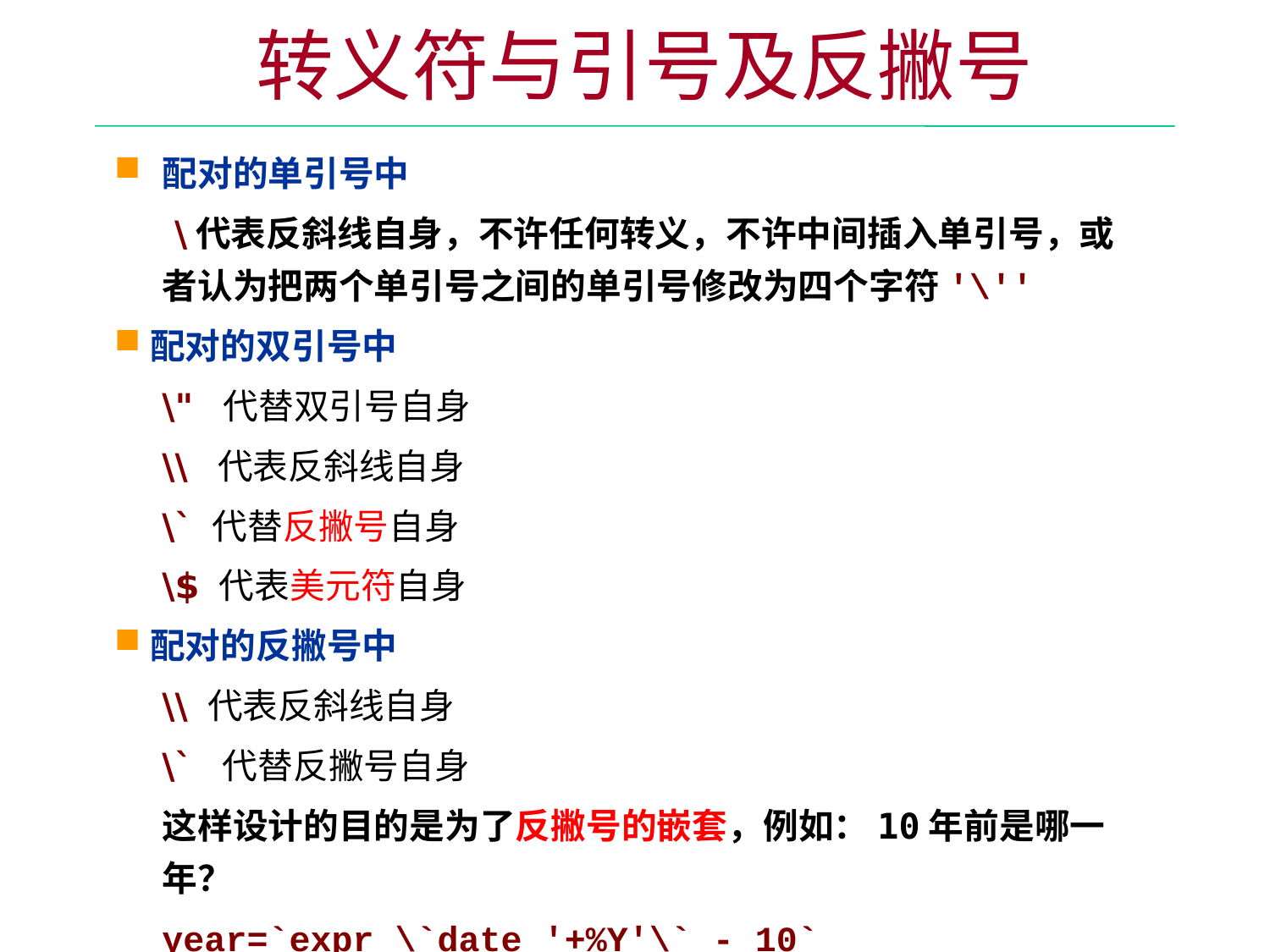

转义符与引号及反撇号
配对的单引号中
 \代表反斜线自身，不许任何转义，不许中间插入单引号，或者认为把两个单引号之间的单引号修改为四个字符'\''
配对的双引号中
\" 代替双引号自身
\\ 代表反斜线自身
\` 代替反撇号自身
\$ 代表美元符自身
配对的反撇号中
\\ 代表反斜线自身
\` 代替反撇号自身
这样设计的目的是为了反撇号的嵌套，例如：10年前是哪一年？
year=`expr \`date '+%Y'\` - 10`